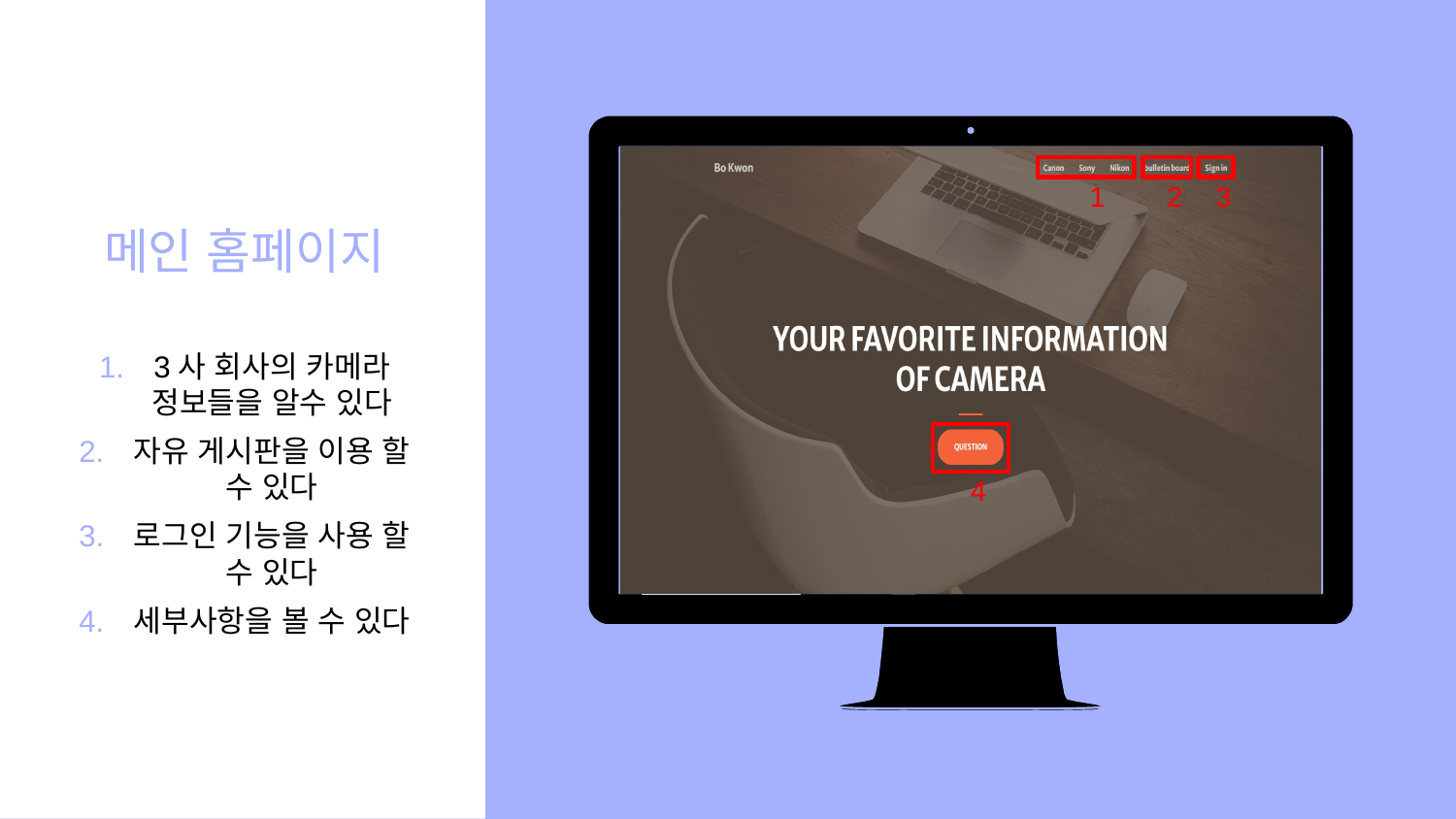

Place your screenshot here

1
2
3
메인 홈페이지

3사 회사의 카메라 정보들을 알수 있다
자유 게시판을 이용 할 수 있다
로그인 기능을 사용 할 수 있다
세부사항을 볼 수 있다

4